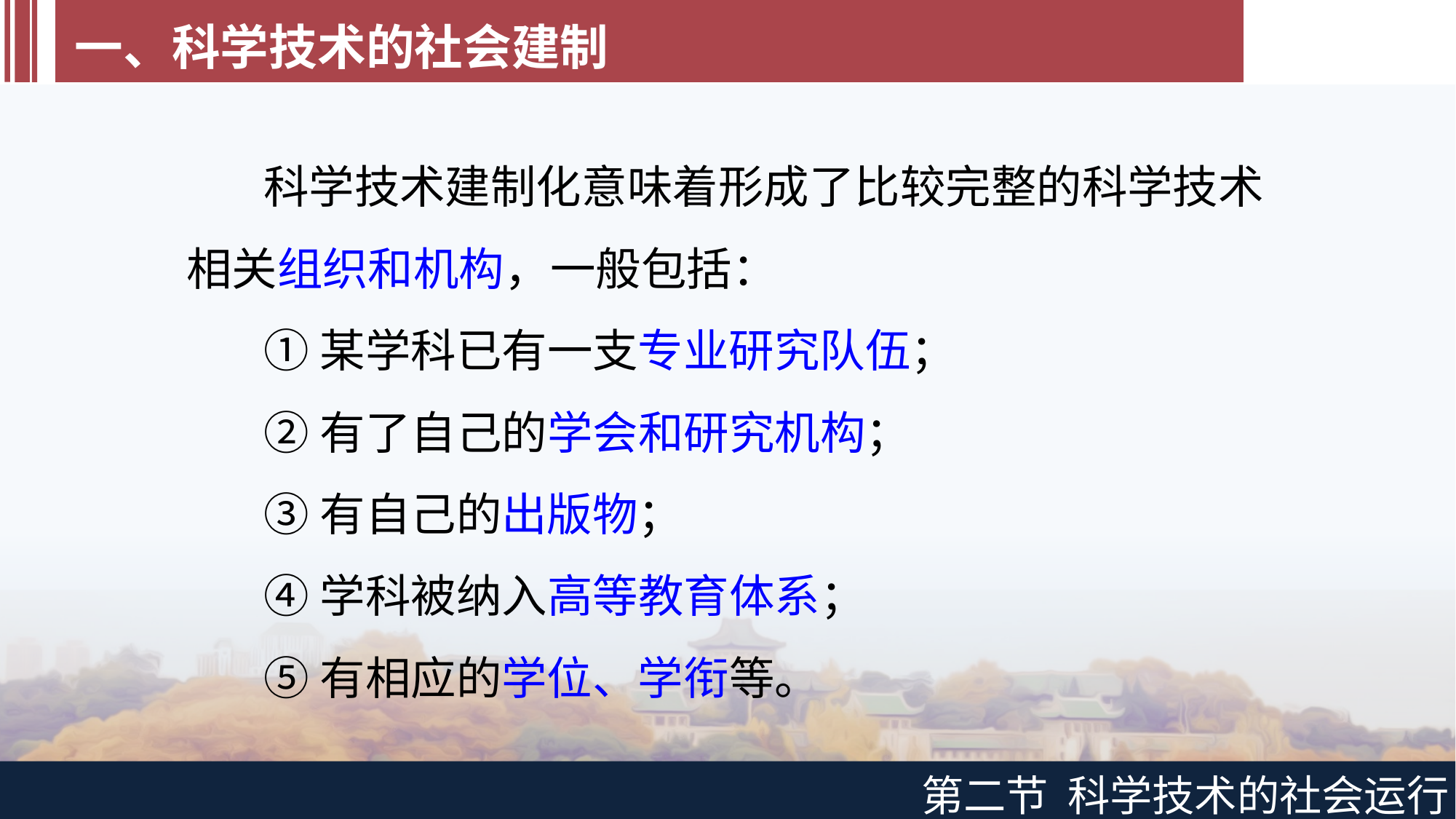

一、科学技术的社会建制
科学技术建制化意味着形成了比较完整的科学技术相关组织和机构，一般包括：
①某学科已有一支专业研究队伍；
②有了自己的学会和研究机构；
③有自己的出版物；
④学科被纳入高等教育体系；
⑤有相应的学位、学衔等。
第二节  科学技术的社会运行